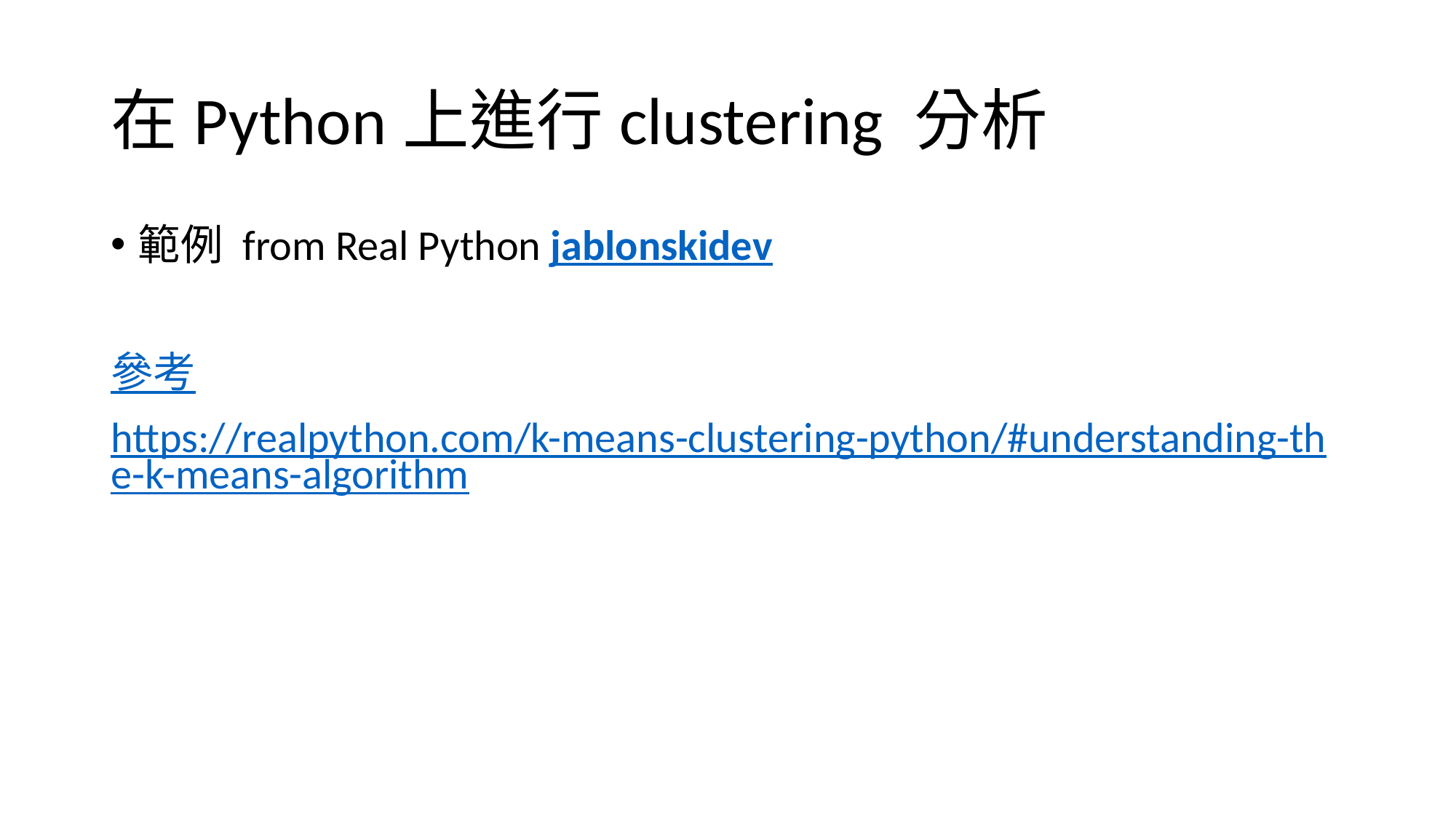

# 在Python上進行clustering 分析
範例 from Real Python jablonskidev

參考
https://realpython.com/k-means-clustering-python/#understanding-the-k-means-algorithm